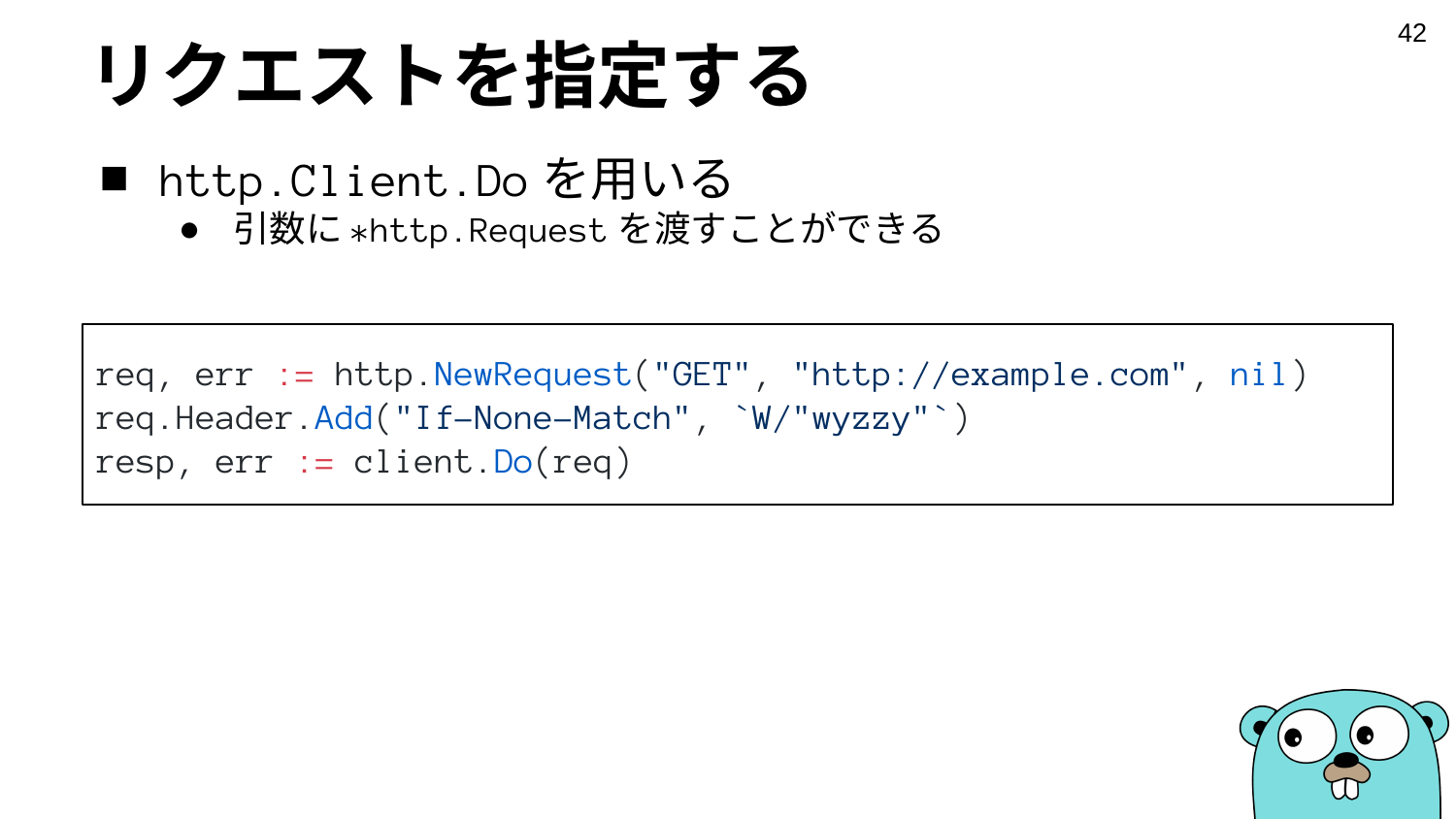

42
# リクエストを指定する
http.Client.Doを用いる
引数に*http.Requestを渡すことができる
req, err := http.NewRequest("GET", "http://example.com", nil)
req.Header.Add("If-None-Match", `W/"wyzzy"`)
resp, err := client.Do(req)